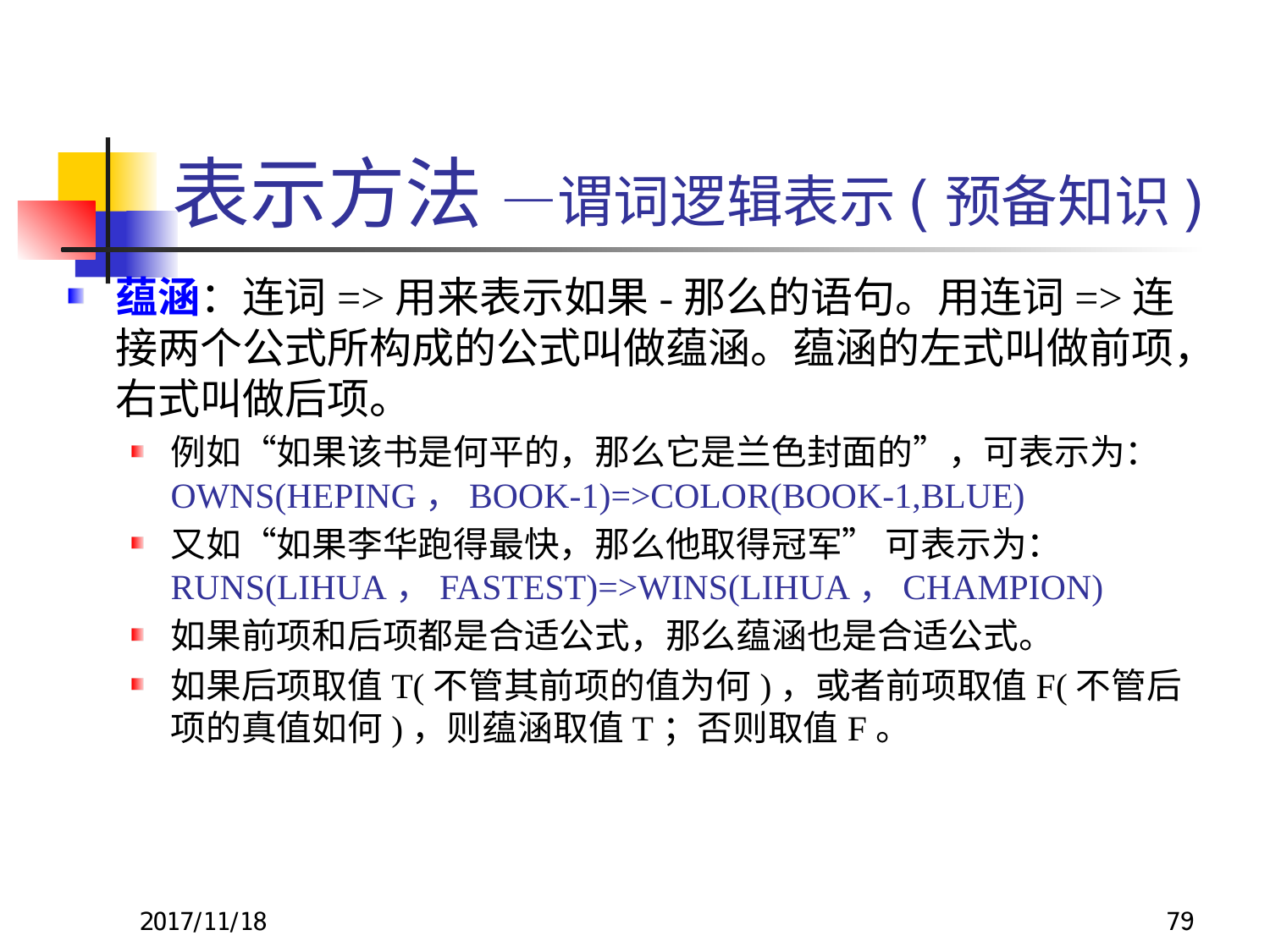

# 表示方法 —谓词逻辑表示(预备知识)
蕴涵：连词=>用来表示如果-那么的语句。用连词=>连接两个公式所构成的公式叫做蕴涵。蕴涵的左式叫做前项，右式叫做后项。
例如“如果该书是何平的，那么它是兰色封面的”，可表示为：
OWNS(HEPING，BOOK-1)=>COLOR(BOOK-1,BLUE)
又如“如果李华跑得最快，那么他取得冠军” 可表示为：
RUNS(LIHUA，FASTEST)=>WINS(LIHUA，CHAMPION)
如果前项和后项都是合适公式，那么蕴涵也是合适公式。
如果后项取值T(不管其前项的值为何)，或者前项取值F(不管后项的真值如何)，则蕴涵取值T；否则取值F。
2017/11/18
79